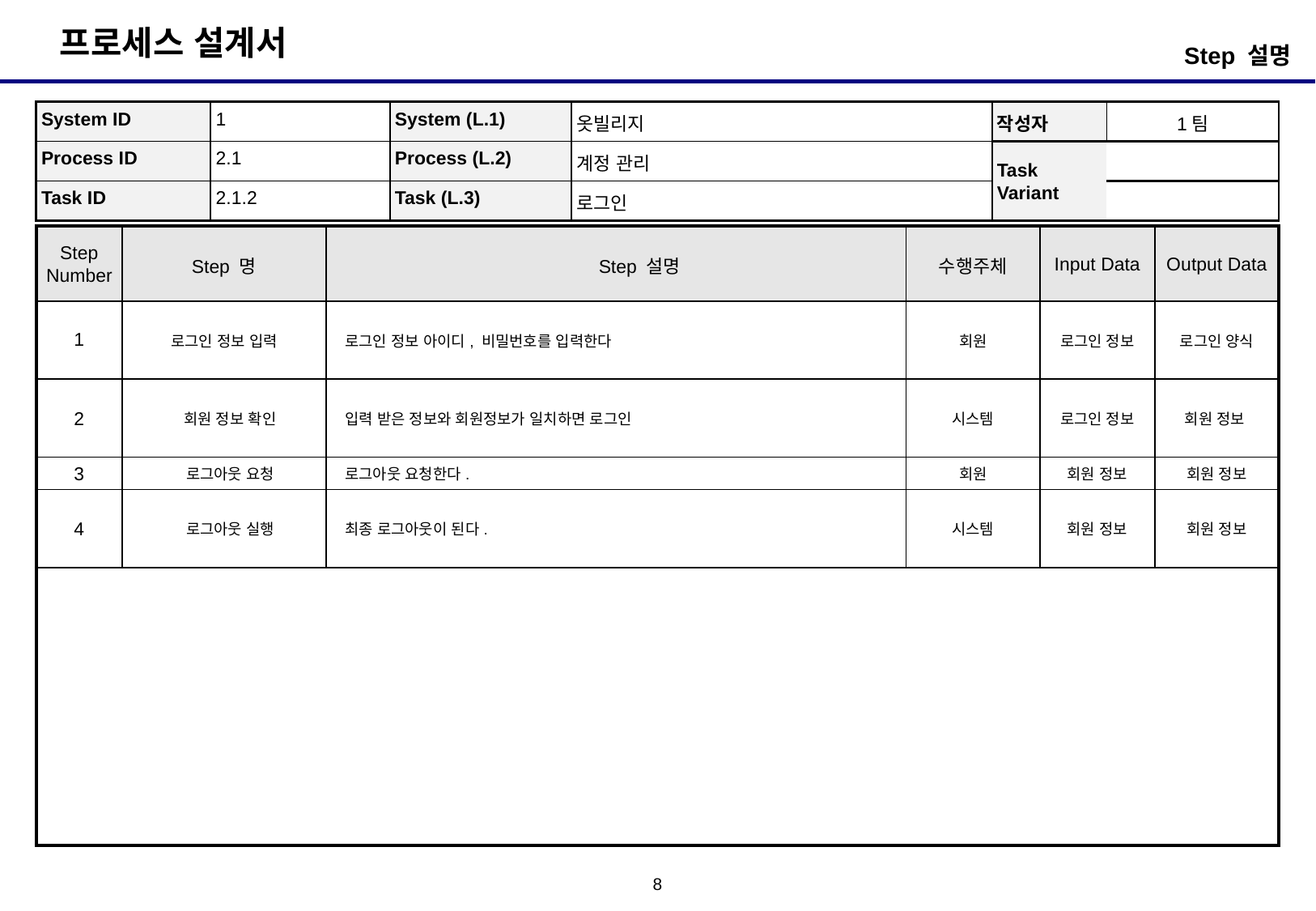

Step 설명
| System ID | 1 | System (L.1) | 옷빌리지 | 작성자 | 1팀 |
| --- | --- | --- | --- | --- | --- |
| Process ID | 2.1 | Process (L.2) | 계정 관리 | Task Variant |  |
| Task ID | 2.1.2 | Task (L.3) | 로그인 |  |  |
| Step Number | Step 명 | Step 설명 | 수행주체 | Input Data | Output Data |
| --- | --- | --- | --- | --- | --- |
| 1 | 로그인 정보 입력 | 로그인 정보 아이디, 비밀번호를 입력한다 | 회원 | 로그인 정보 | 로그인 양식 |
| 2 | 회원 정보 확인 | 입력 받은 정보와 회원정보가 일치하면 로그인 | 시스템 | 로그인 정보 | 회원 정보 |
| 3 | 로그아웃 요청 | 로그아웃 요청한다. | 회원 | 회원 정보 | 회원 정보 |
| 4 | 로그아웃 실행 | 최종 로그아웃이 된다. | 시스템 | 회원 정보 | 회원 정보 |
|  |  |  |  |  |  |
|  |  |  |  |  |  |